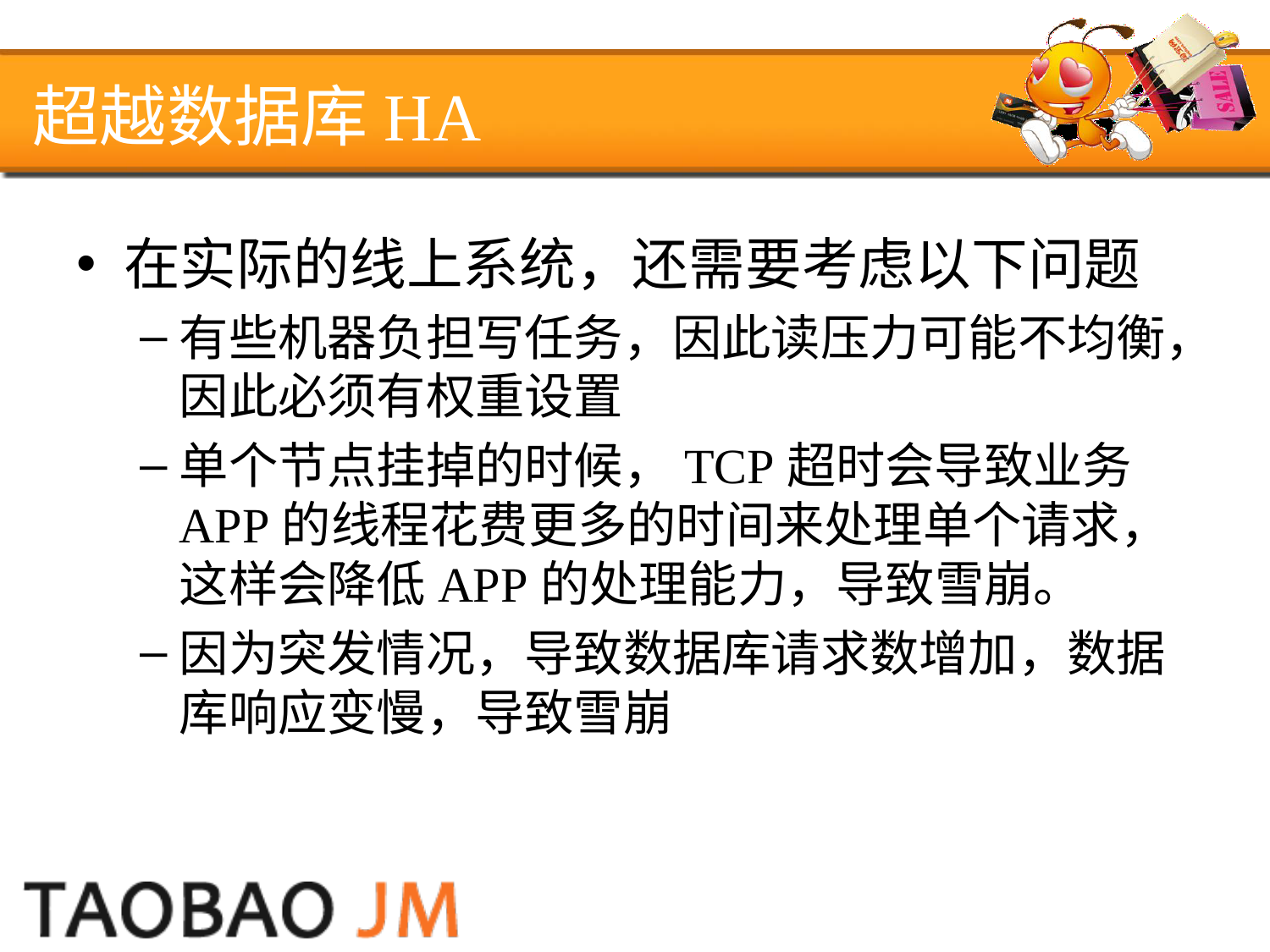

# 超越数据库HA
在实际的线上系统，还需要考虑以下问题
有些机器负担写任务，因此读压力可能不均衡，因此必须有权重设置
单个节点挂掉的时候，TCP超时会导致业务APP的线程花费更多的时间来处理单个请求，这样会降低APP的处理能力，导致雪崩。
因为突发情况，导致数据库请求数增加，数据库响应变慢，导致雪崩